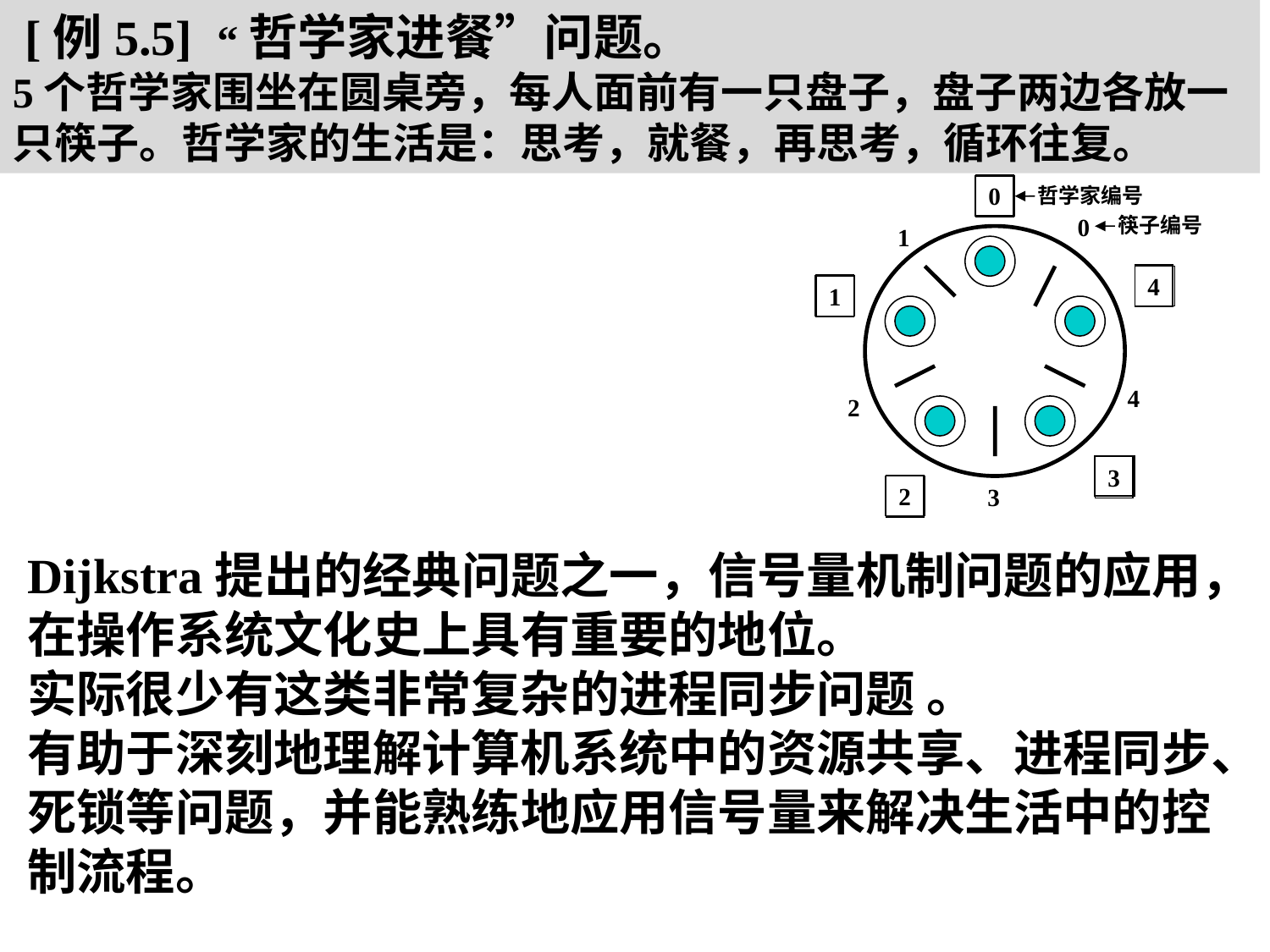

[例5.5]  “哲学家进餐”问题。
5个哲学家围坐在圆桌旁，每人面前有一只盘子，盘子两边各放一只筷子。哲学家的生活是：思考，就餐，再思考，循环往复。
0

哲学家编号

0
筷子编号
1

4

1

4
2

3
2

3
Dijkstra提出的经典问题之一，信号量机制问题的应用，在操作系统文化史上具有重要的地位。
实际很少有这类非常复杂的进程同步问题 。
有助于深刻地理解计算机系统中的资源共享、进程同步、死锁等问题，并能熟练地应用信号量来解决生活中的控制流程。